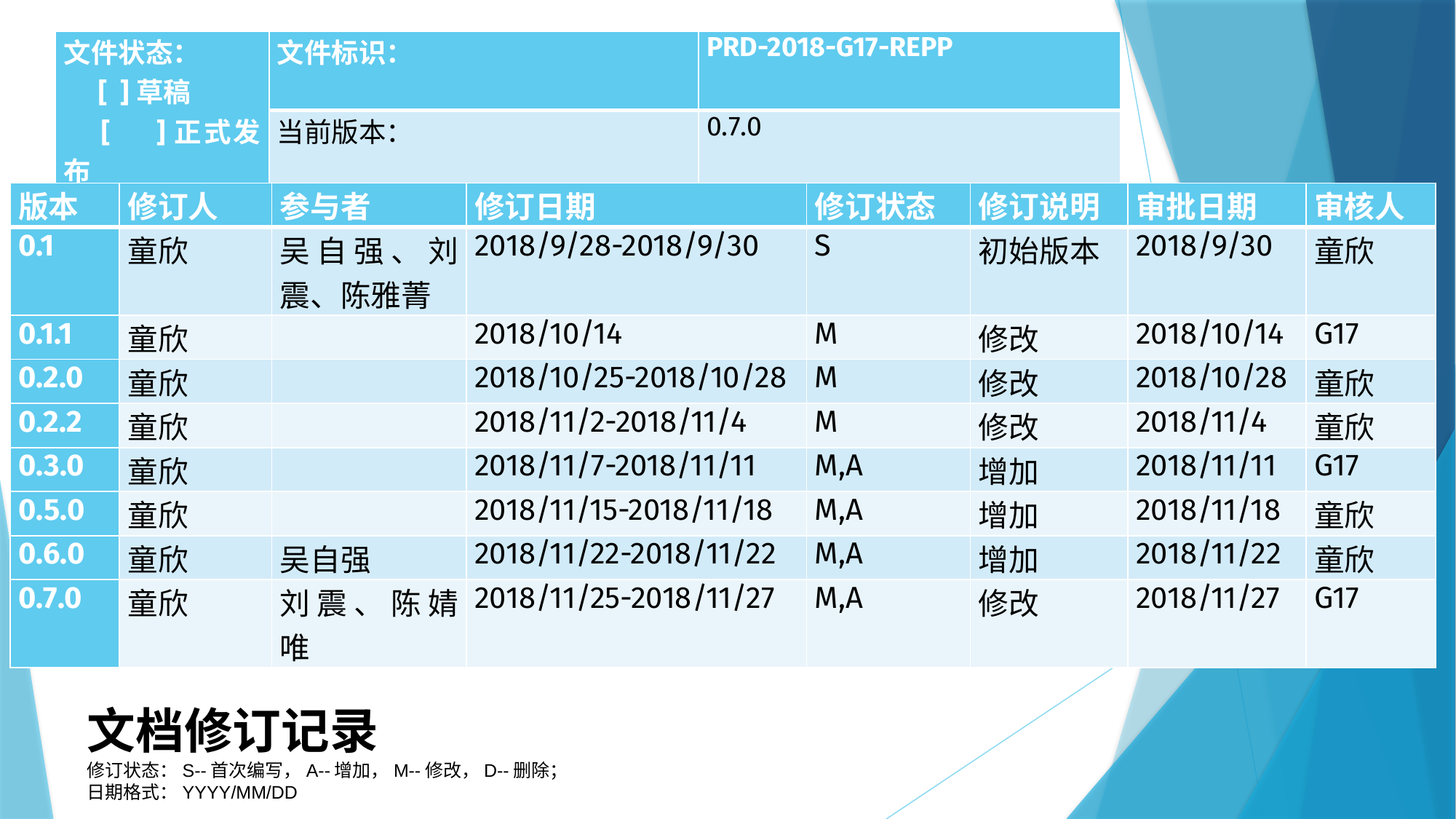

| 文件状态： 　[ ]草稿 　[　]正式发布 　[√]正在修改 | 文件标识： | PRD-2018-G17-REPP |
| --- | --- | --- |
|  | 当前版本： | 0.7.0 |
|  | 作者： | PRD-2018-G17 |
|  | 完成日期： | 2018-11-27 |
| 版本 | 修订人 | 参与者 | 修订日期 | 修订状态 | 修订说明 | 审批日期 | 审核人 |
| --- | --- | --- | --- | --- | --- | --- | --- |
| 0.1 | 童欣 | 吴自强、刘震、陈雅菁 | 2018/9/28-2018/9/30 | S | 初始版本 | 2018/9/30 | 童欣 |
| 0.1.1 | 童欣 |  | 2018/10/14 | M | 修改 | 2018/10/14 | G17 |
| 0.2.0 | 童欣 |  | 2018/10/25-2018/10/28 | M | 修改 | 2018/10/28 | 童欣 |
| 0.2.2 | 童欣 |  | 2018/11/2-2018/11/4 | M | 修改 | 2018/11/4 | 童欣 |
| 0.3.0 | 童欣 |  | 2018/11/7-2018/11/11 | M,A | 增加 | 2018/11/11 | G17 |
| 0.5.0 | 童欣 |  | 2018/11/15-2018/11/18 | M,A | 增加 | 2018/11/18 | 童欣 |
| 0.6.0 | 童欣 | 吴自强 | 2018/11/22-2018/11/22 | M,A | 增加 | 2018/11/22 | 童欣 |
| 0.7.0 | 童欣 | 刘震、陈婧唯 | 2018/11/25-2018/11/27 | M,A | 修改 | 2018/11/27 | G17 |
文档修订记录
修订状态：S--首次编写，A--增加，M--修改，D--删除；
日期格式：YYYY/MM/DD